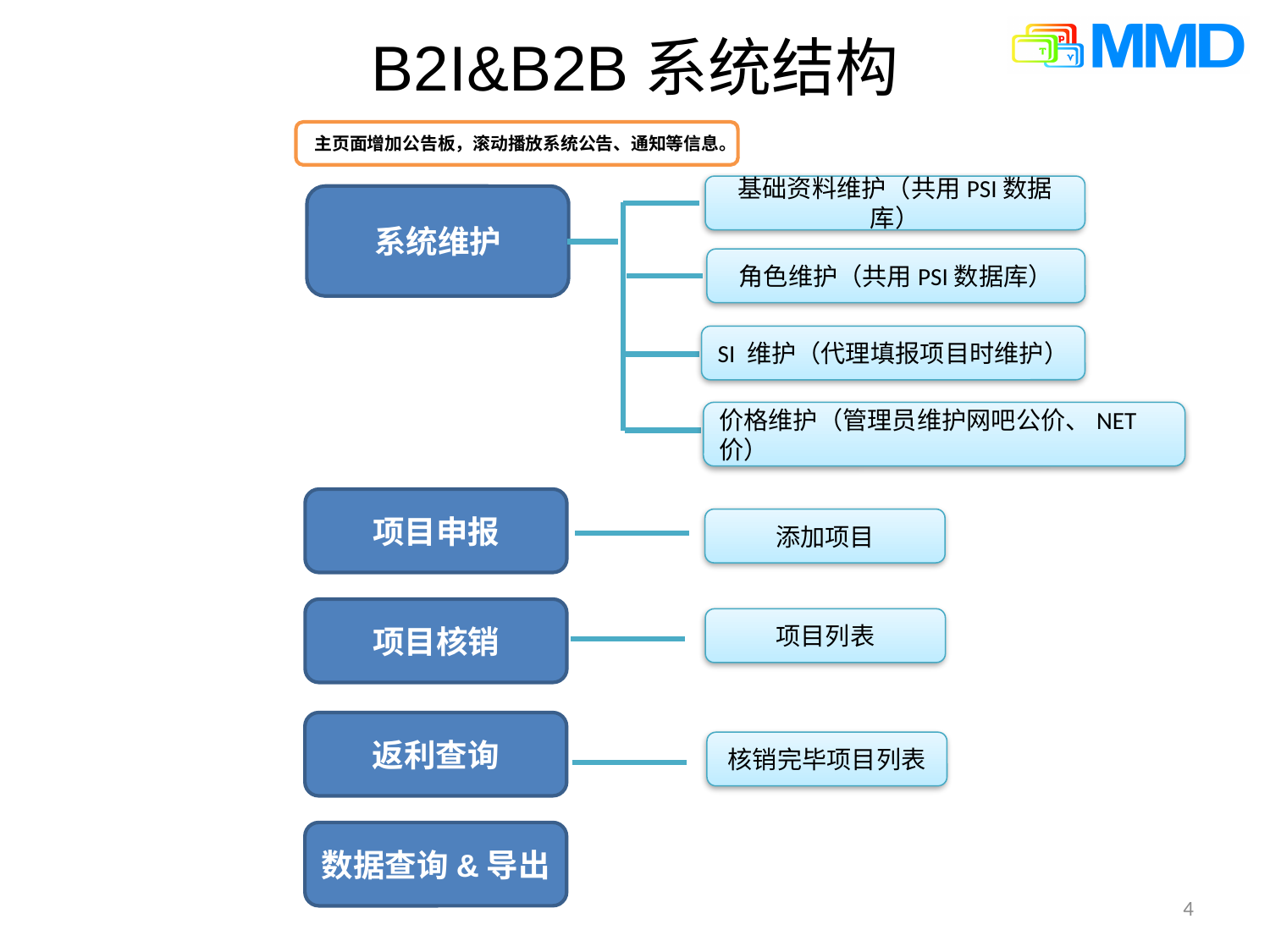

# B2I&B2B系统结构
主页面增加公告板，滚动播放系统公告、通知等信息。
基础资料维护（共用PSI数据库）
系统维护
角色维护（共用PSI数据库）
SI 维护（代理填报项目时维护）
价格维护（管理员维护网吧公价、NET价）
项目申报
添加项目
项目核销
项目列表
返利查询
核销完毕项目列表
数据查询&导出
4